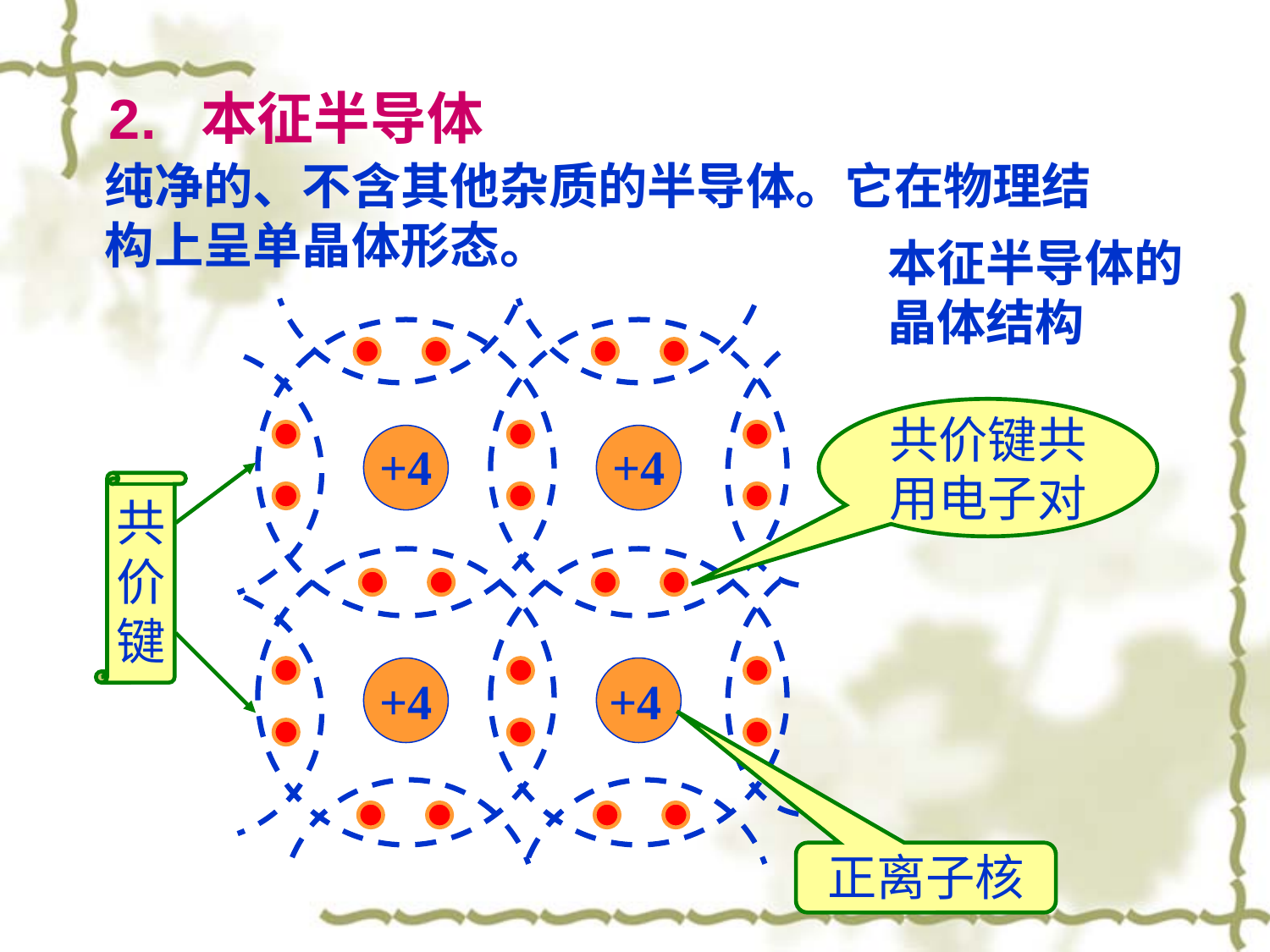

2.  本征半导体
纯净的、不含其他杂质的半导体。它在物理结构上呈单晶体形态。
本征半导体的晶体结构

+4
+4

+4
+4

共价键共用电子对

共
价
键
5
正离子核